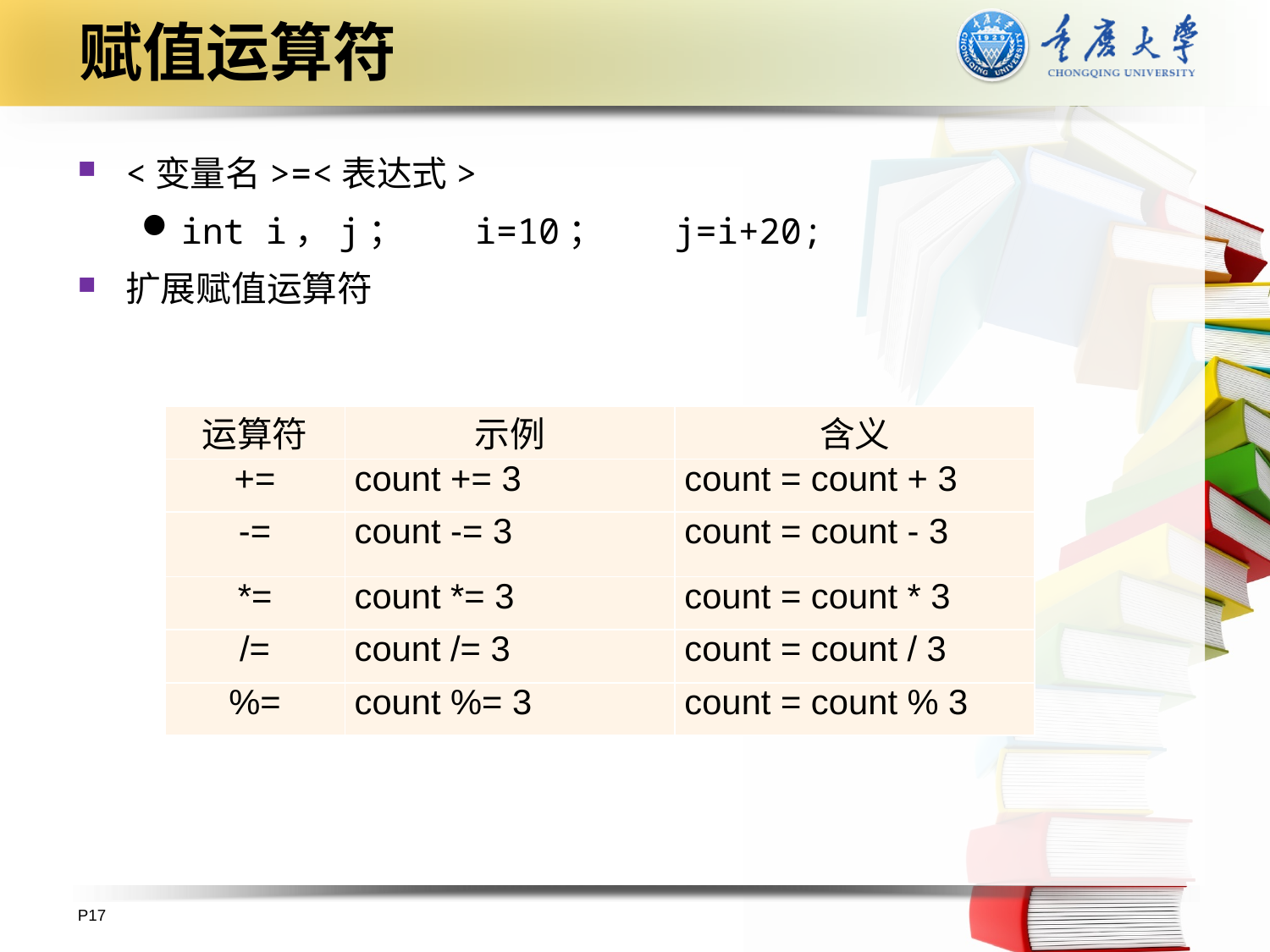

# 赋值运算符
<变量名>=<表达式>
int i，j；        i=10；        j=i+20;
扩展赋值运算符
| 运算符 | 示例 | 含义 |
| --- | --- | --- |
| += | count += 3 | count = count + 3 |
| -= | count -= 3 | count = count - 3 |
| \*= | count \*= 3 | count = count \* 3 |
| /= | count /= 3 | count = count / 3 |
| %= | count %= 3 | count = count % 3 |
P17